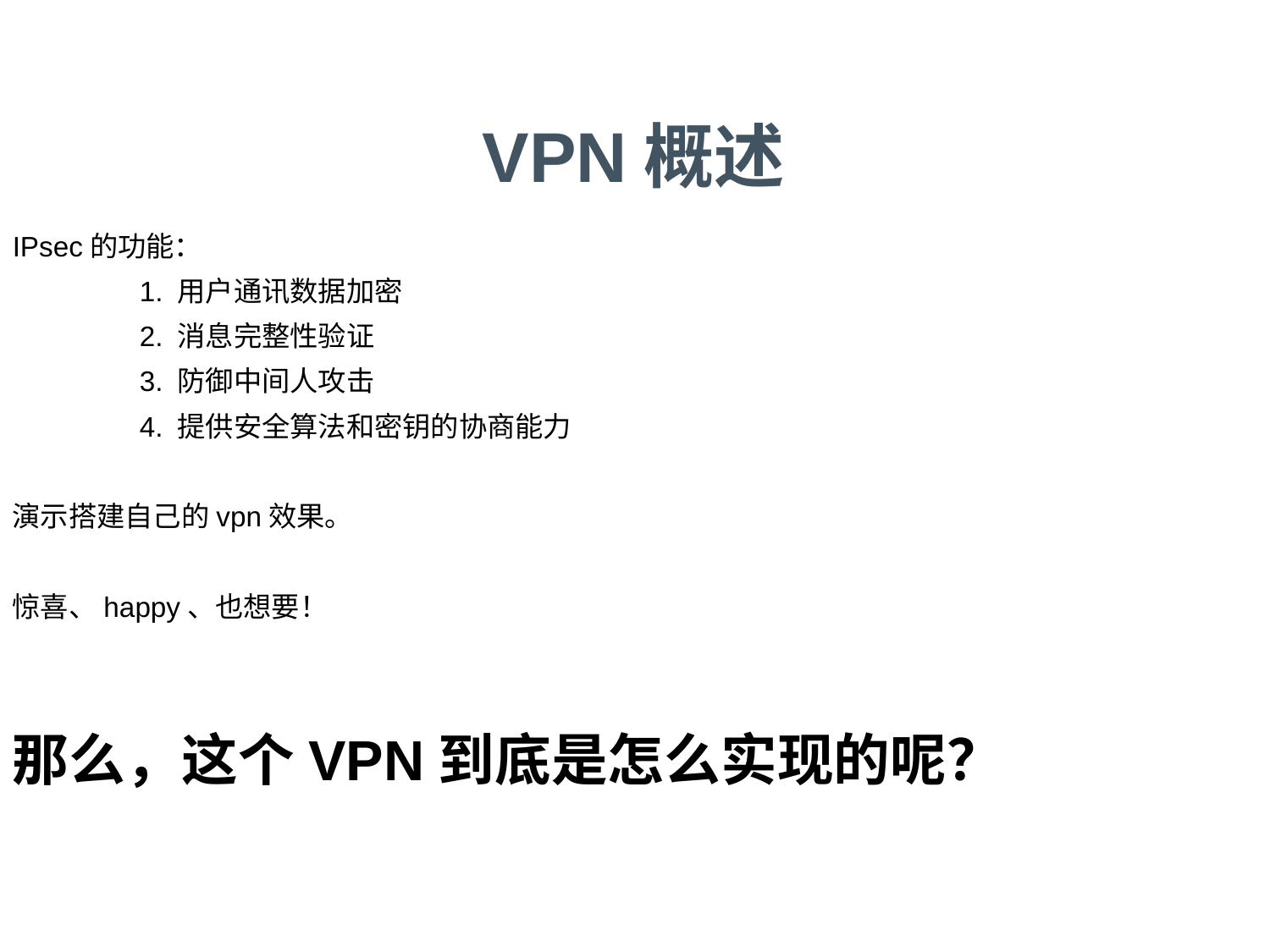

VPN概述
IPsec的功能：
	1. 用户通讯数据加密
	2. 消息完整性验证
	3. 防御中间人攻击
	4. 提供安全算法和密钥的协商能力

演示搭建自己的vpn效果。

惊喜、happy、也想要！

那么，这个VPN到底是怎么实现的呢？